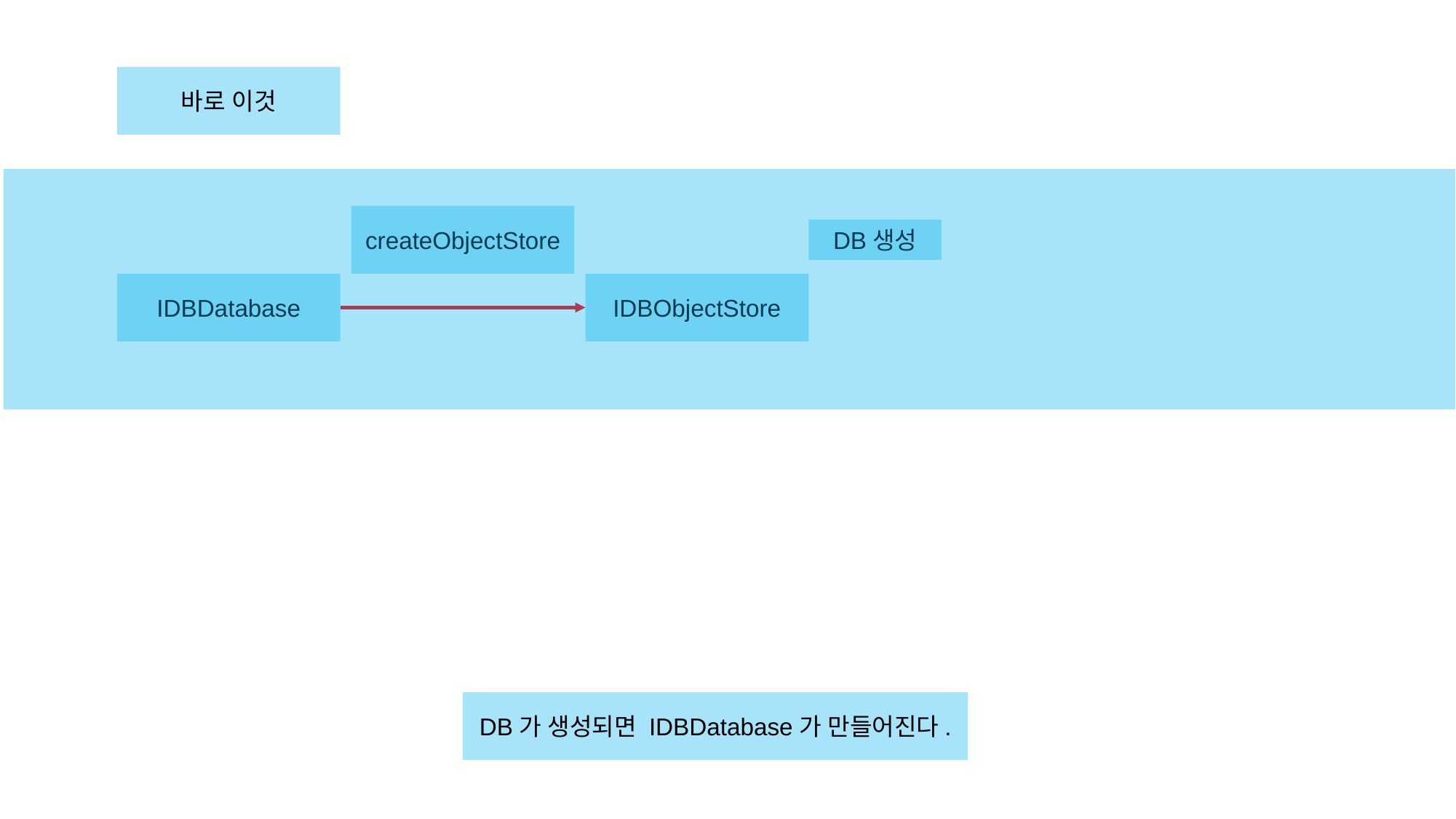

바로 이것

createObjectStore
DB생성
IDBDatabase
IDBObjectStore
DB가 생성되면 IDBDatabase가 만들어진다.